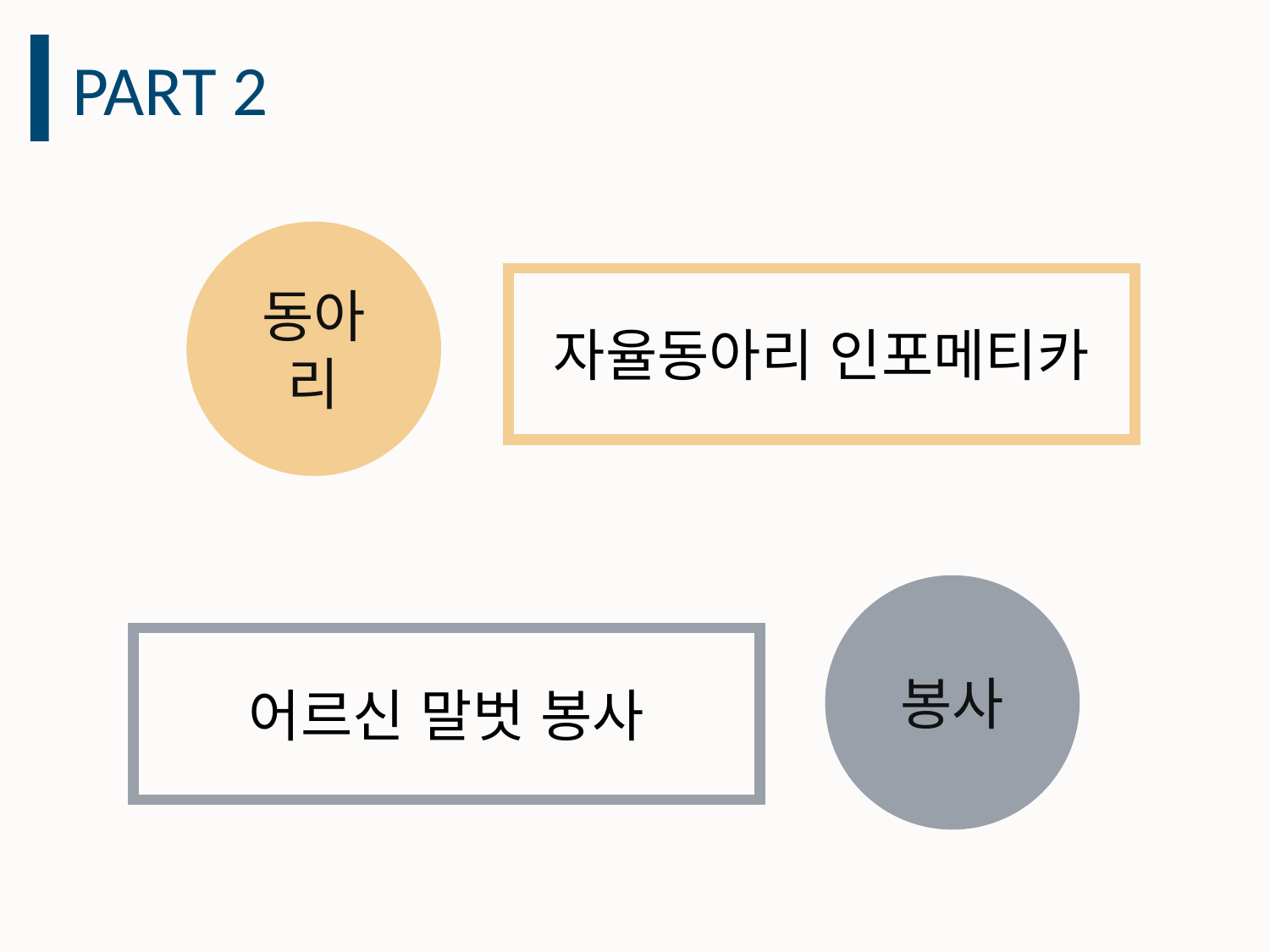

PART 2
동아리
자율동아리 인포메티카
봉사
어르신 말벗 봉사